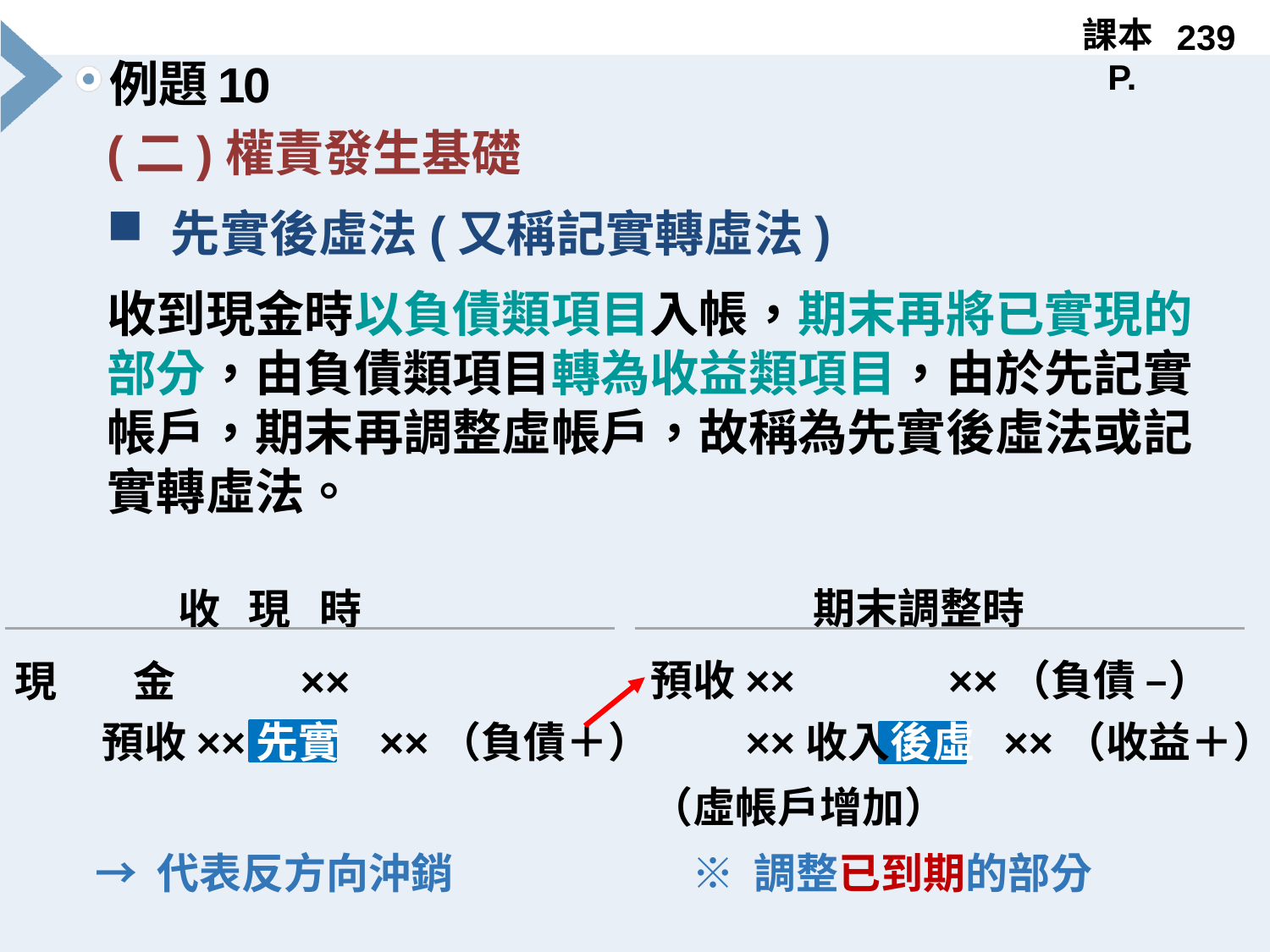

239
# 10
(二)權責發生基礎
先實後虛法(又稱記實轉虛法)
收到現金時以負債類項目入帳，期末再將已實現的部分，由負債類項目轉為收益類項目，由於先記實帳戶，期末再調整虛帳戶，故稱為先實後虛法或記實轉虛法。

                期末調整時
預收××             ××（負債 –）
        ××收入後虛  ××（收益＋）
（虛帳戶增加）

                收   現   時
現        金            ××
        預收××先實   ××（負債＋）

→ 代表反方向沖銷
※ 調整已到期的部分